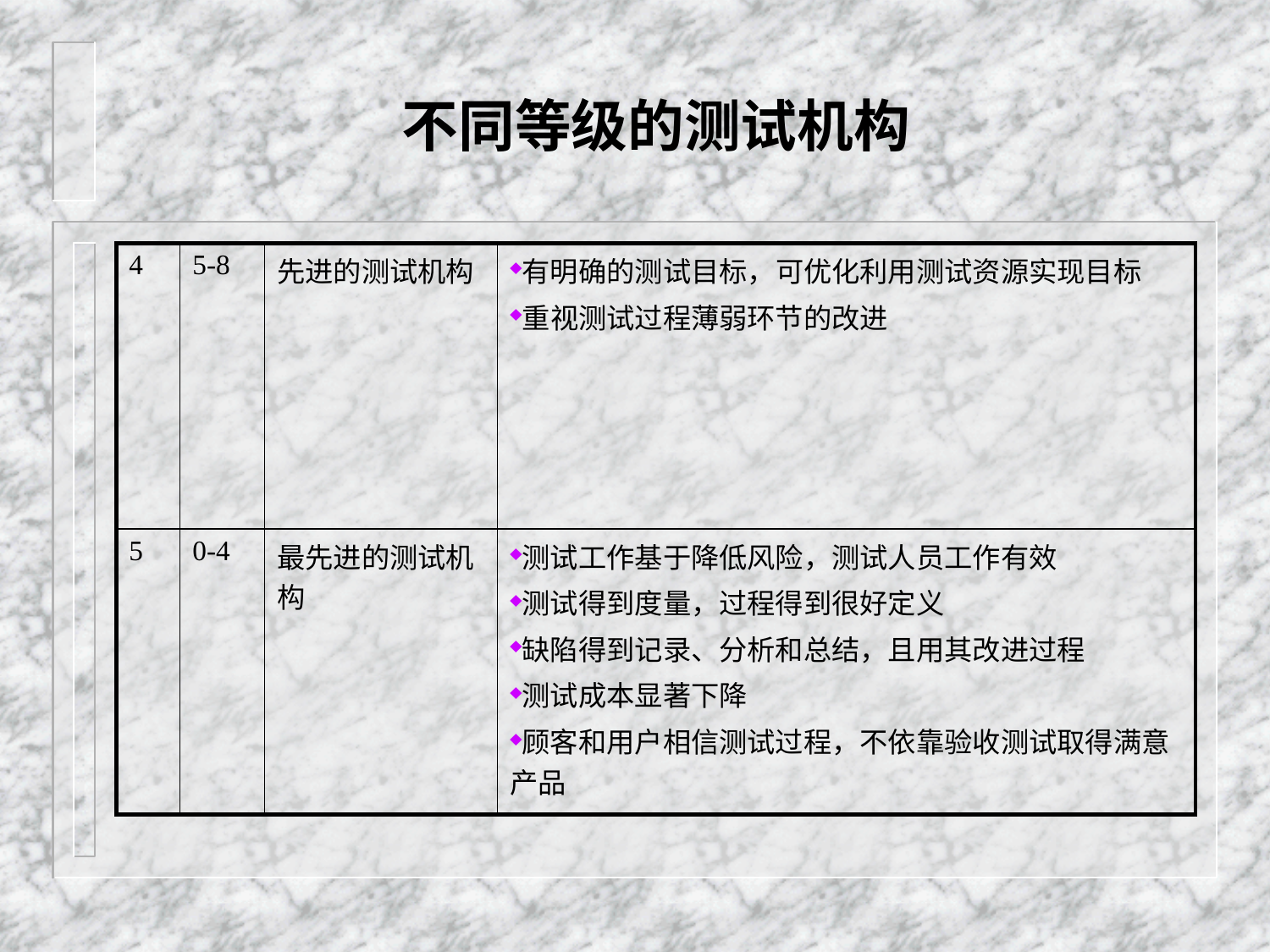

# 不同等级的测试机构
| 4 | 5-8 | 先进的测试机构 | 有明确的测试目标，可优化利用测试资源实现目标 重视测试过程薄弱环节的改进 |
| --- | --- | --- | --- |
| 5 | 0-4 | 最先进的测试机构 | 测试工作基于降低风险，测试人员工作有效 测试得到度量，过程得到很好定义 缺陷得到记录、分析和总结，且用其改进过程 测试成本显著下降 顾客和用户相信测试过程，不依靠验收测试取得满意产品 |